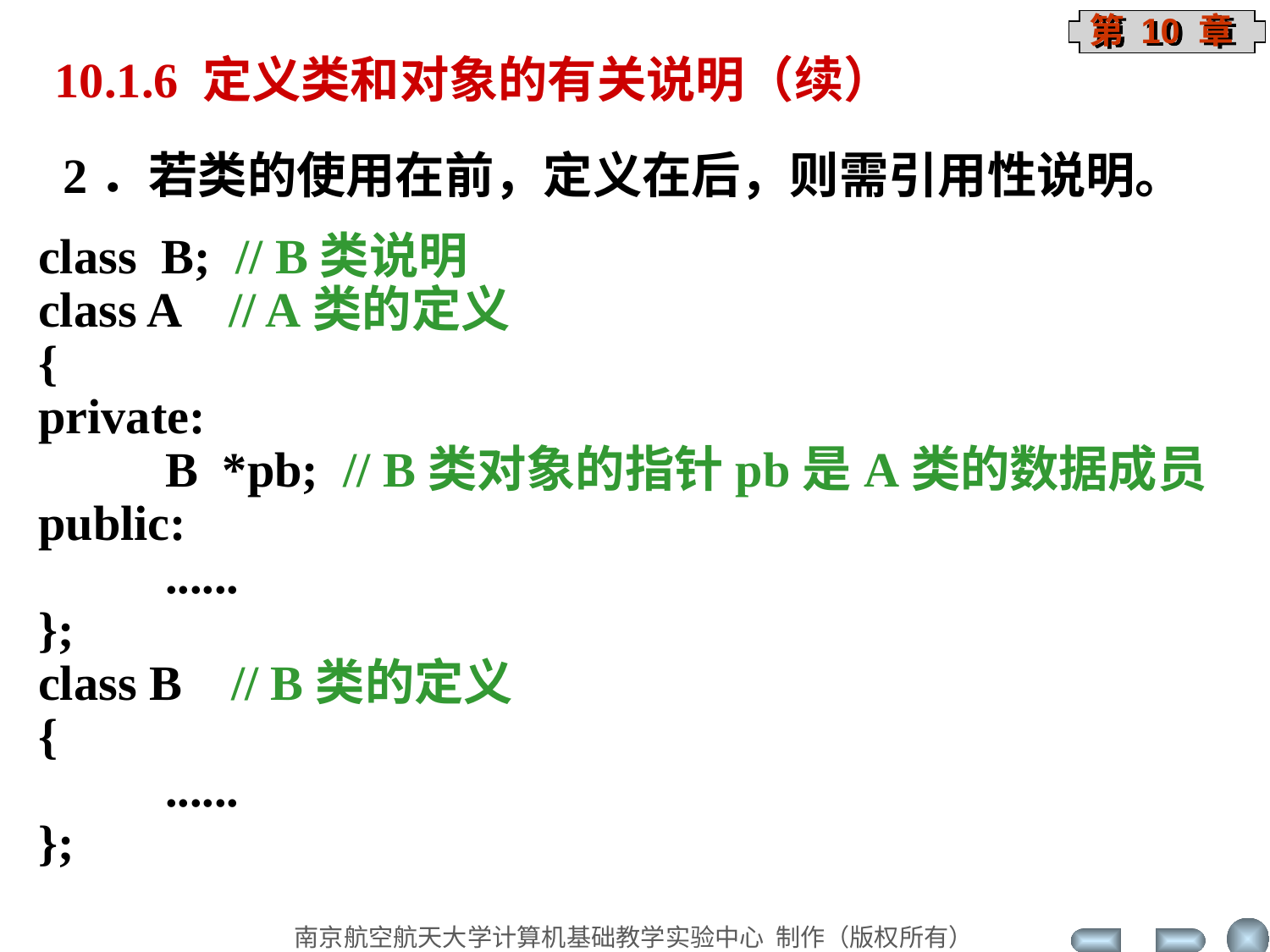

10.1.6 定义类和对象的有关说明（续）
2．若类的使用在前，定义在后，则需引用性说明。
class  B;  // B类说明
class A    // A类的定义
{
private:
	B  *pb;  // B类对象的指针pb是A类的数据成员
public:
	......
};
class B    // B类的定义
{
	......
};